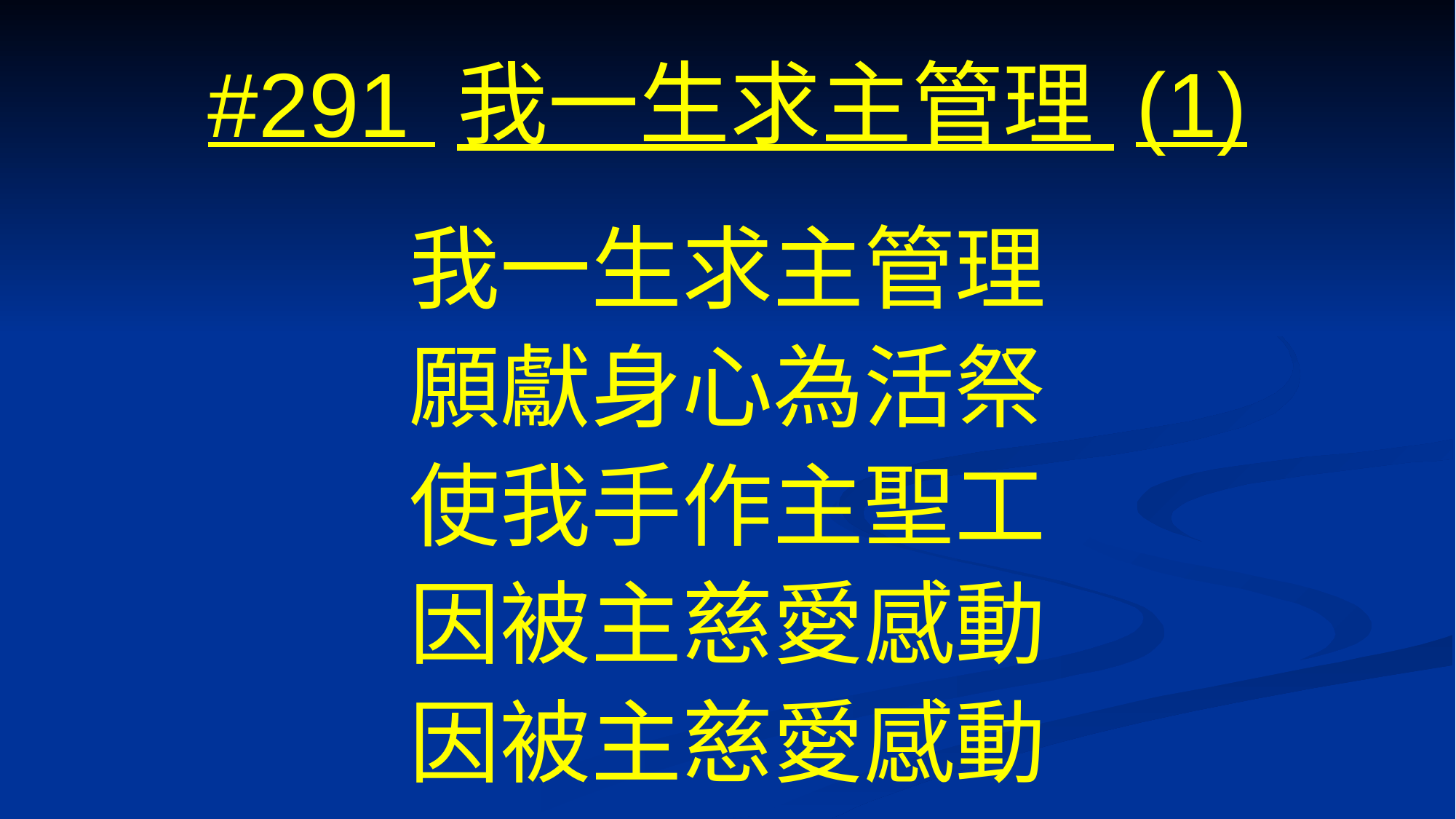

# #291 我一生求主管理 (1)
我一生求主管理
願獻身心為活祭
使我手作主聖工
因被主慈愛感動
因被主慈愛感動